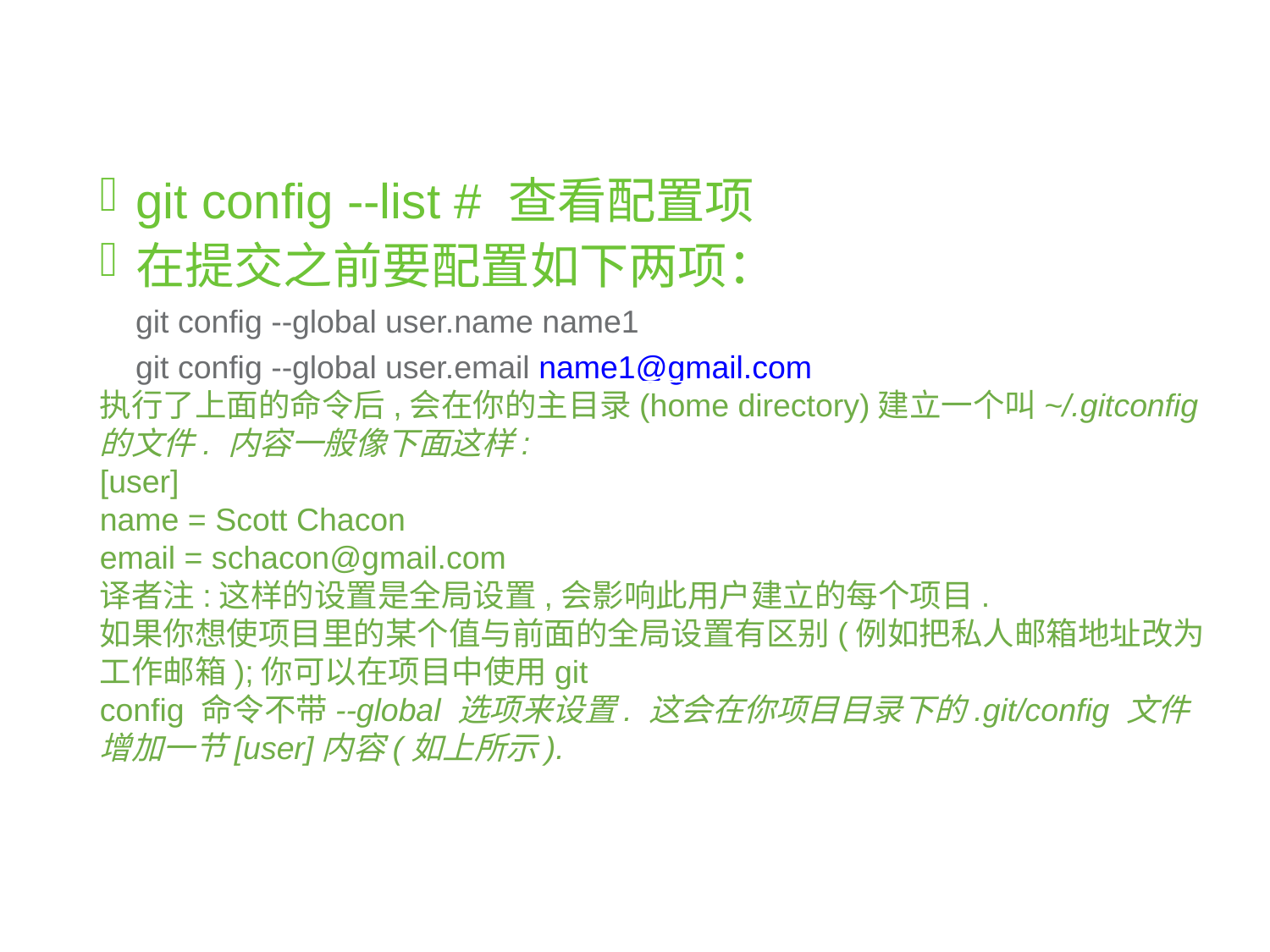

git config --list # 查看配置项
在提交之前要配置如下两项：
git config --global user.name name1
git config --global user.email name1@gmail.com
执行了上面的命令后,会在你的主目录(home directory)建立一个叫~/.gitconfig 的文件. 内容一般像下面这样:
[user]
name = Scott Chacon
email = schacon@gmail.com
译者注:这样的设置是全局设置,会影响此用户建立的每个项目.
如果你想使项目里的某个值与前面的全局设置有区别(例如把私人邮箱地址改为工作邮箱);你可以在项目中使用git
config 命令不带--global 选项来设置. 这会在你项目目录下的.git/config 文件增加一节[user]内容(如上所示).